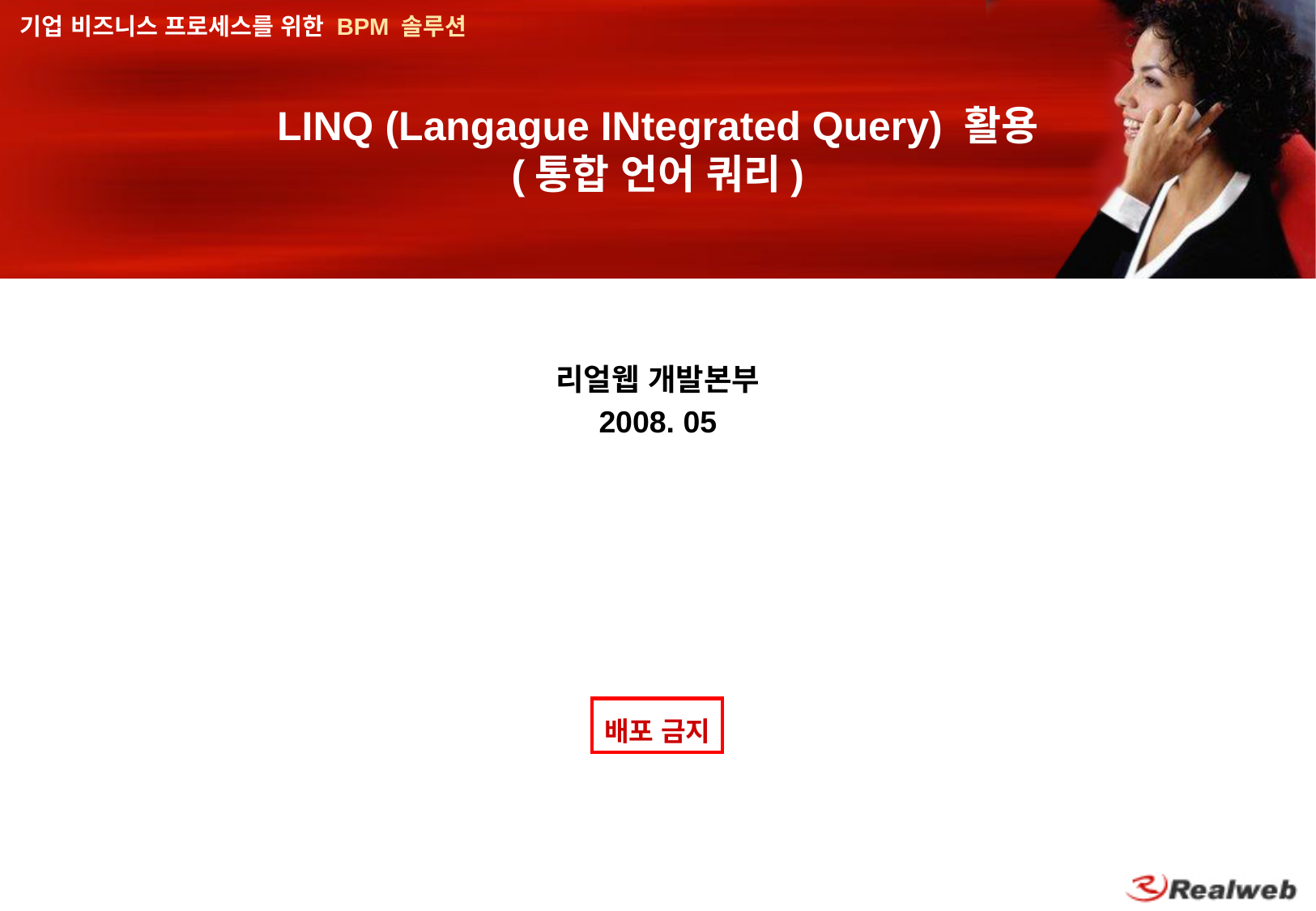

# LINQ (Langague INtegrated Query) 활용 (통합 언어 쿼리)
리얼웹 개발본부
2008. 05
배포 금지